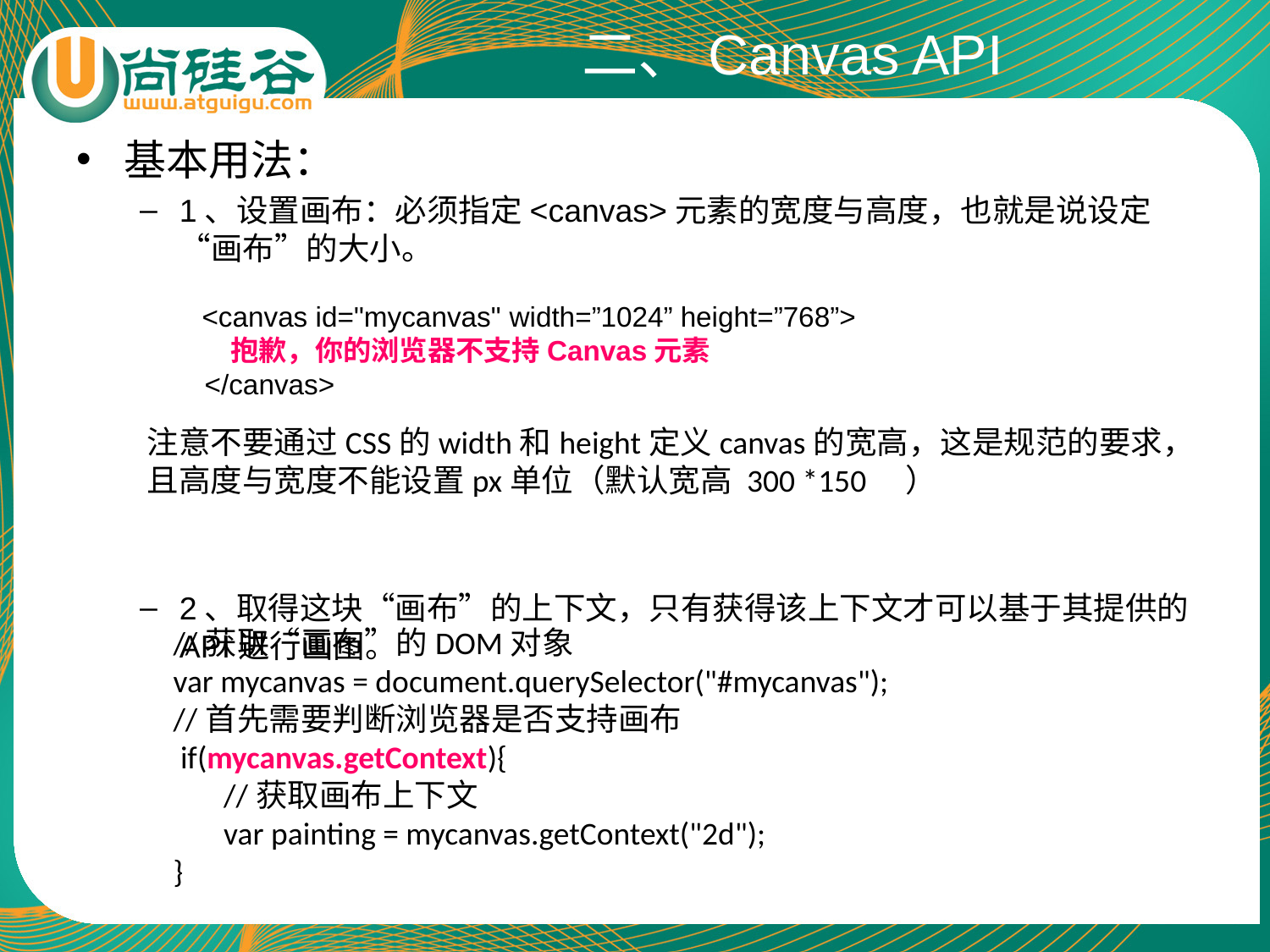

# 二、Canvas API
基本用法：
1、设置画布：必须指定<canvas>元素的宽度与高度，也就是说设定“画布”的大小。

2、取得这块“画布”的上下文，只有获得该上下文才可以基于其提供的API进行画图。
    <canvas id="mycanvas" width=”1024” height=”768”>
        抱歉，你的浏览器不支持Canvas元素
    </canvas>
注意不要通过CSS的width和height定义canvas的宽高，这是规范的要求，且高度与宽度不能设置px单位（默认宽高 300 *150　）
//获取“画布”的DOM对象
var mycanvas = document.querySelector("#mycanvas");
//首先需要判断浏览器是否支持画布
 if(mycanvas.getContext){
       //获取画布上下文
       var painting = mycanvas.getContext("2d");
}